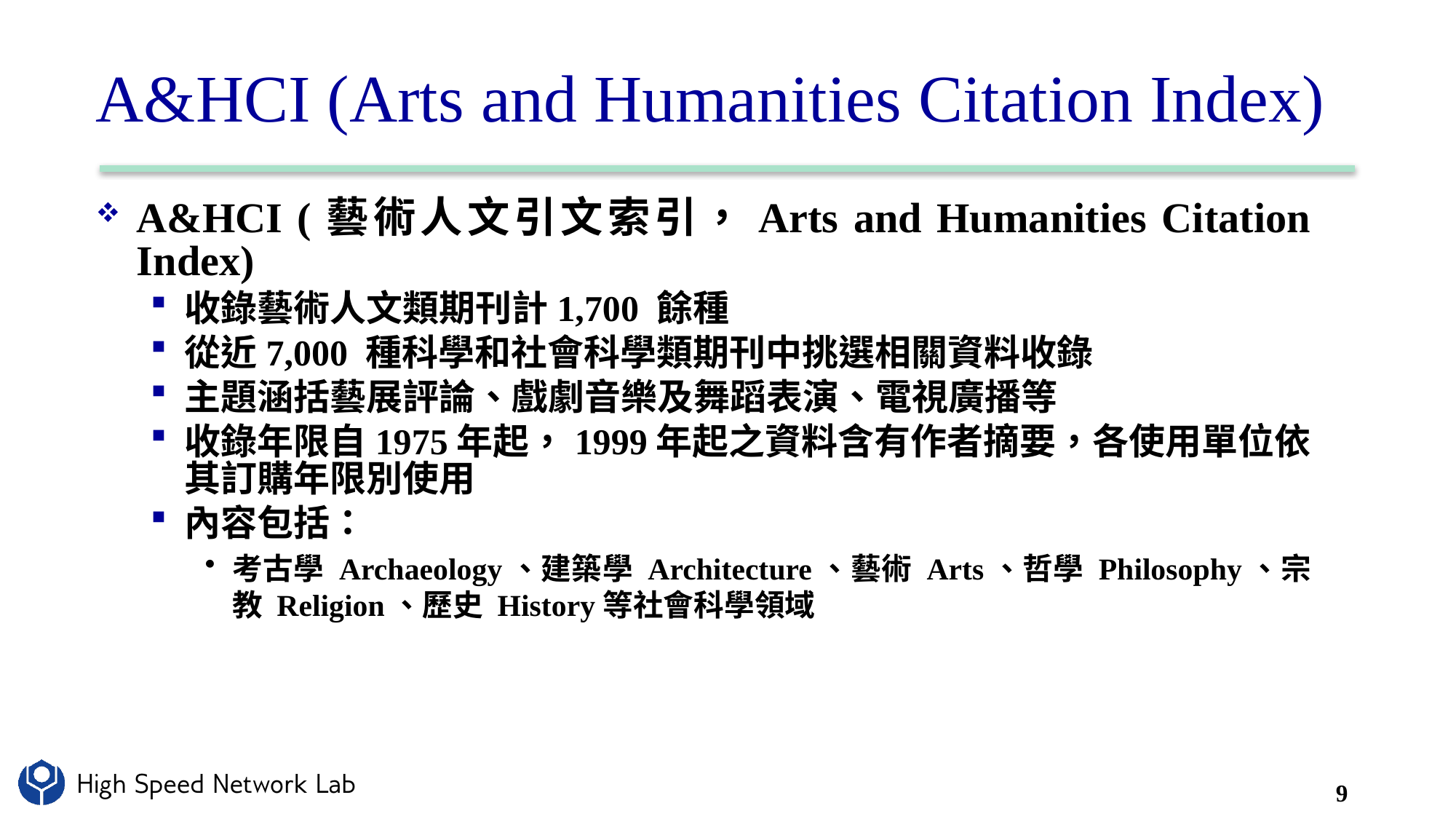

# A&HCI (Arts and Humanities Citation Index)
A&HCI (藝術人文引文索引，Arts and Humanities Citation Index)
收錄藝術人文類期刊計1,700 餘種
從近7,000 種科學和社會科學類期刊中挑選相關資料收錄
主題涵括藝展評論、戲劇音樂及舞蹈表演、電視廣播等
收錄年限自1975年起，1999年起之資料含有作者摘要，各使用單位依其訂購年限別使用
內容包括：
考古學 Archaeology、建築學 Architecture、藝術 Arts、哲學 Philosophy、宗教 Religion、歷史 History等社會科學領域
9